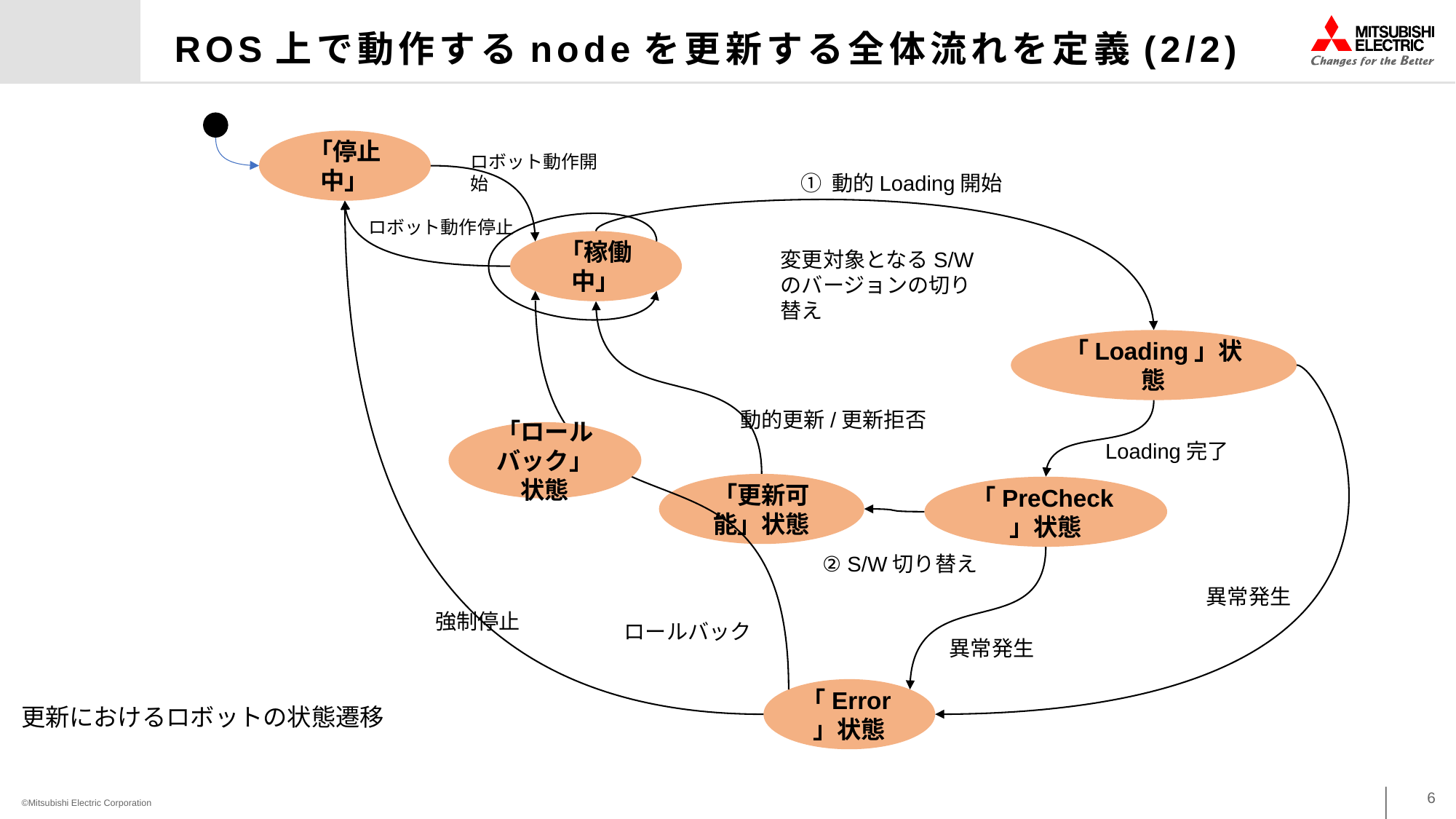

# ROS上で動作するnodeを更新する全体流れを定義(2/2)

「停止中」
ロボット動作開始
① 動的Loading開始
ロボット動作停止
「稼働中」
変更対象となるS/Wのバージョンの切り替え
「Loading」状態
動的更新/更新拒否
「ロールバック」状態
Loading完了
「更新可能」状態
「PreCheck」状態
② S/W切り替え
異常発生
強制停止
ロールバック
異常発生
「Error」状態
更新におけるロボットの状態遷移
6